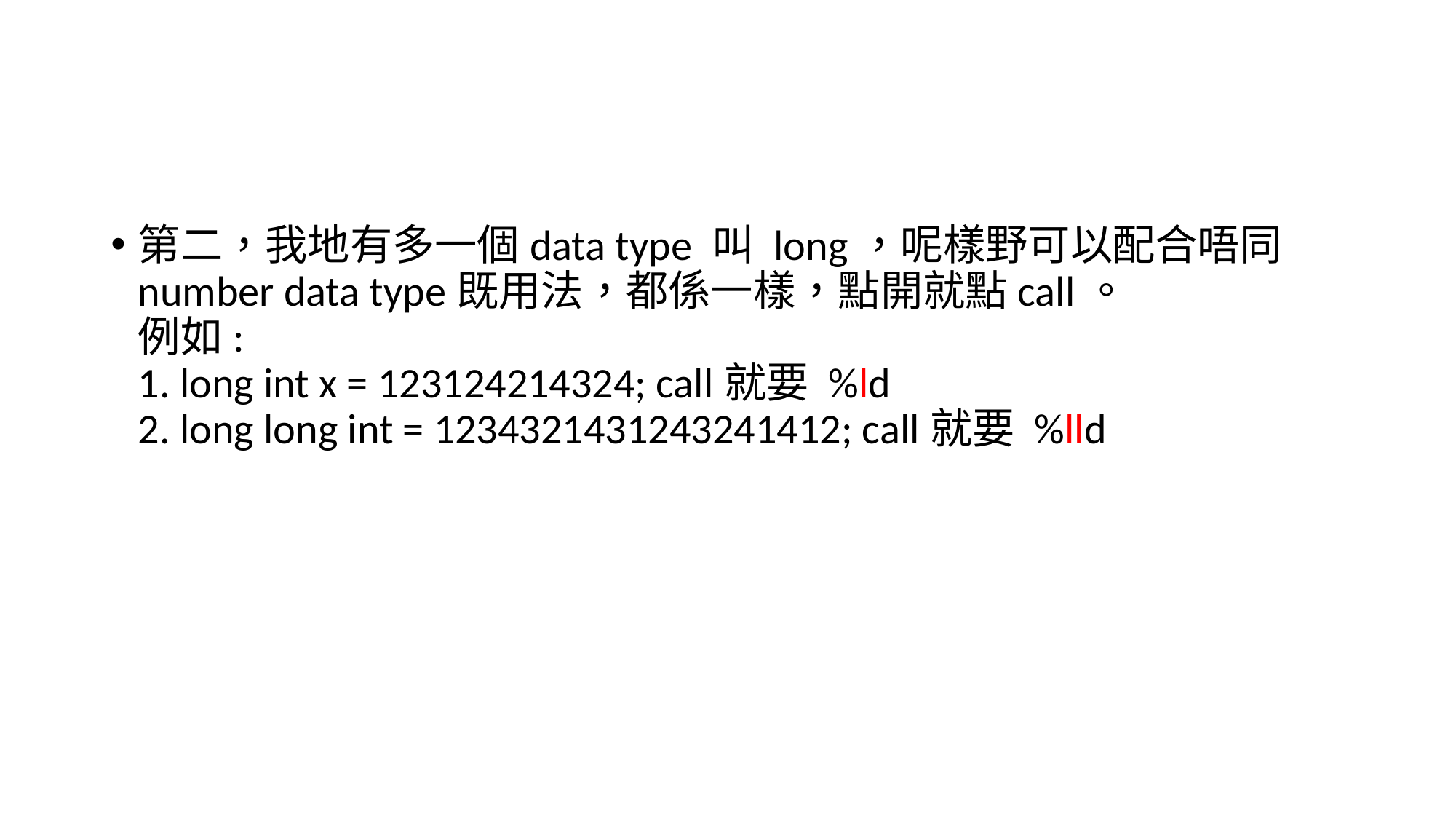

#
第二，我地有多一個data type 叫 long，呢樣野可以配合唔同number data type既用法，都係一樣，點開就點call。
例如:
1. long int x = 123124214324; call就要 %ld
2. long long int = 1234321431243241412; call就要 %lld